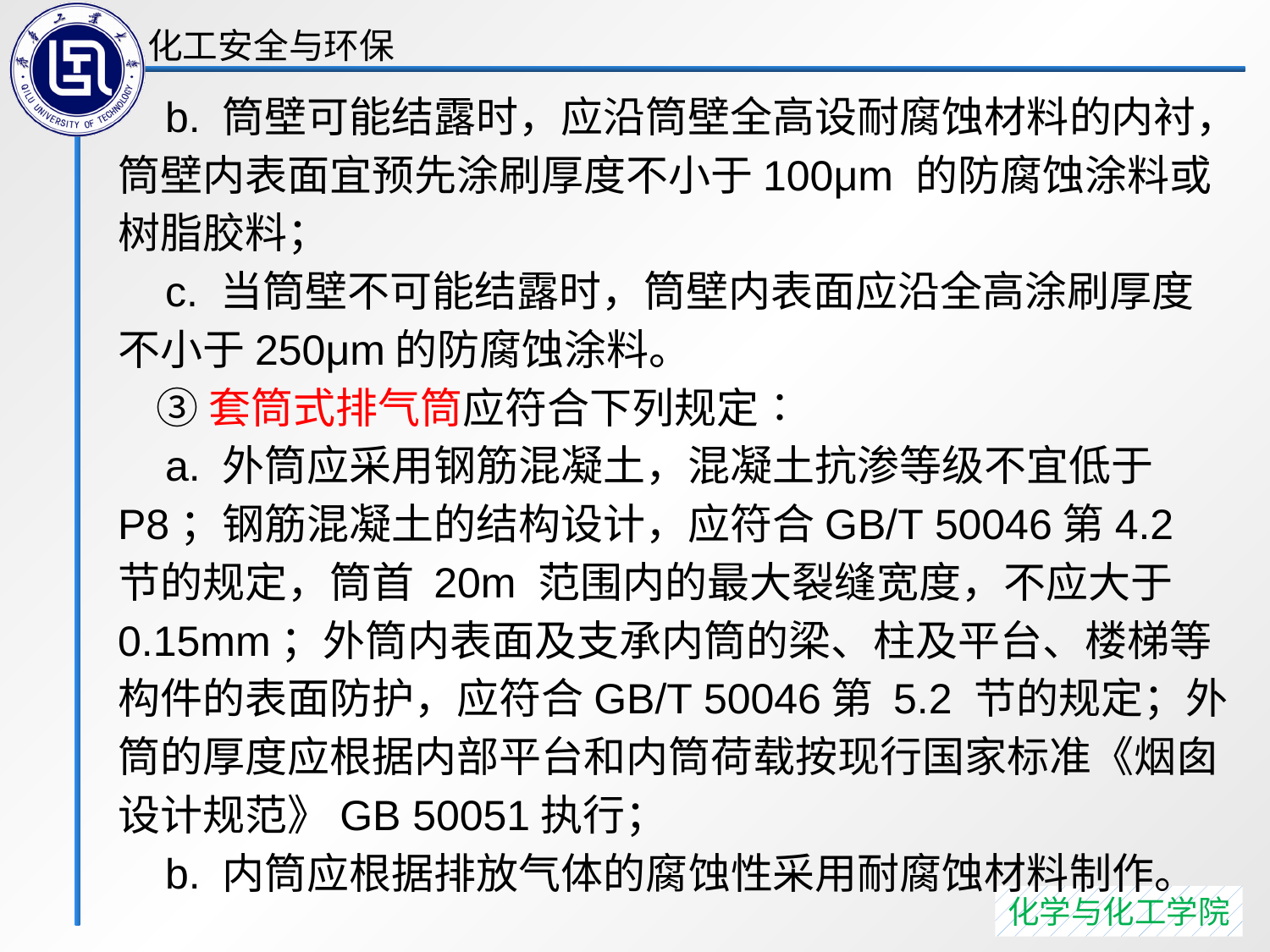

b. 筒壁可能结露时，应沿筒壁全高设耐腐蚀材料的内衬，筒壁内表面宜预先涂刷厚度不小于100μm 的防腐蚀涂料或树脂胶料；
    c. 当筒壁不可能结露时，筒壁内表面应沿全高涂刷厚度不小于250μm的防腐蚀涂料。
    ③套筒式排气筒应符合下列规定∶
    a. 外筒应采用钢筋混凝土，混凝土抗渗等级不宜低于P8；钢筋混凝土的结构设计，应符合GB/T 50046第4.2 节的规定，筒首 20m 范围内的最大裂缝宽度，不应大于0.15mm；外筒内表面及支承内筒的梁、柱及平台、楼梯等构件的表面防护，应符合GB/T 50046第 5.2 节的规定；外筒的厚度应根据内部平台和内筒荷载按现行国家标准《烟囱设计规范》GB 50051执行；
    b. 内筒应根据排放气体的腐蚀性采用耐腐蚀材料制作。